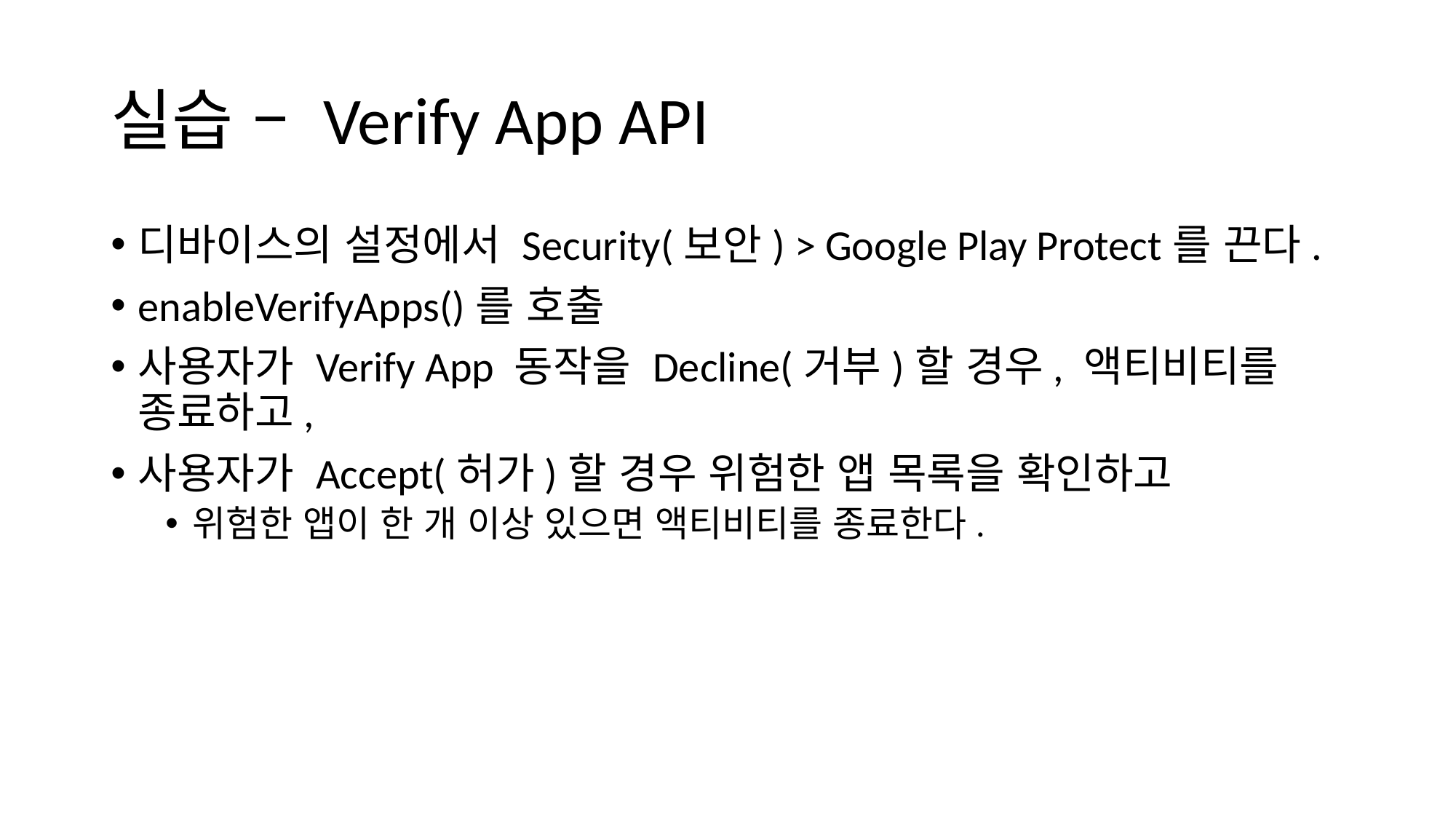

# 실습 – Verify App API
디바이스의 설정에서 Security(보안) > Google Play Protect를 끈다.
enableVerifyApps()를 호출
사용자가 Verify App 동작을 Decline(거부)할 경우, 액티비티를 종료하고,
사용자가 Accept(허가)할 경우 위험한 앱 목록을 확인하고
위험한 앱이 한 개 이상 있으면 액티비티를 종료한다.